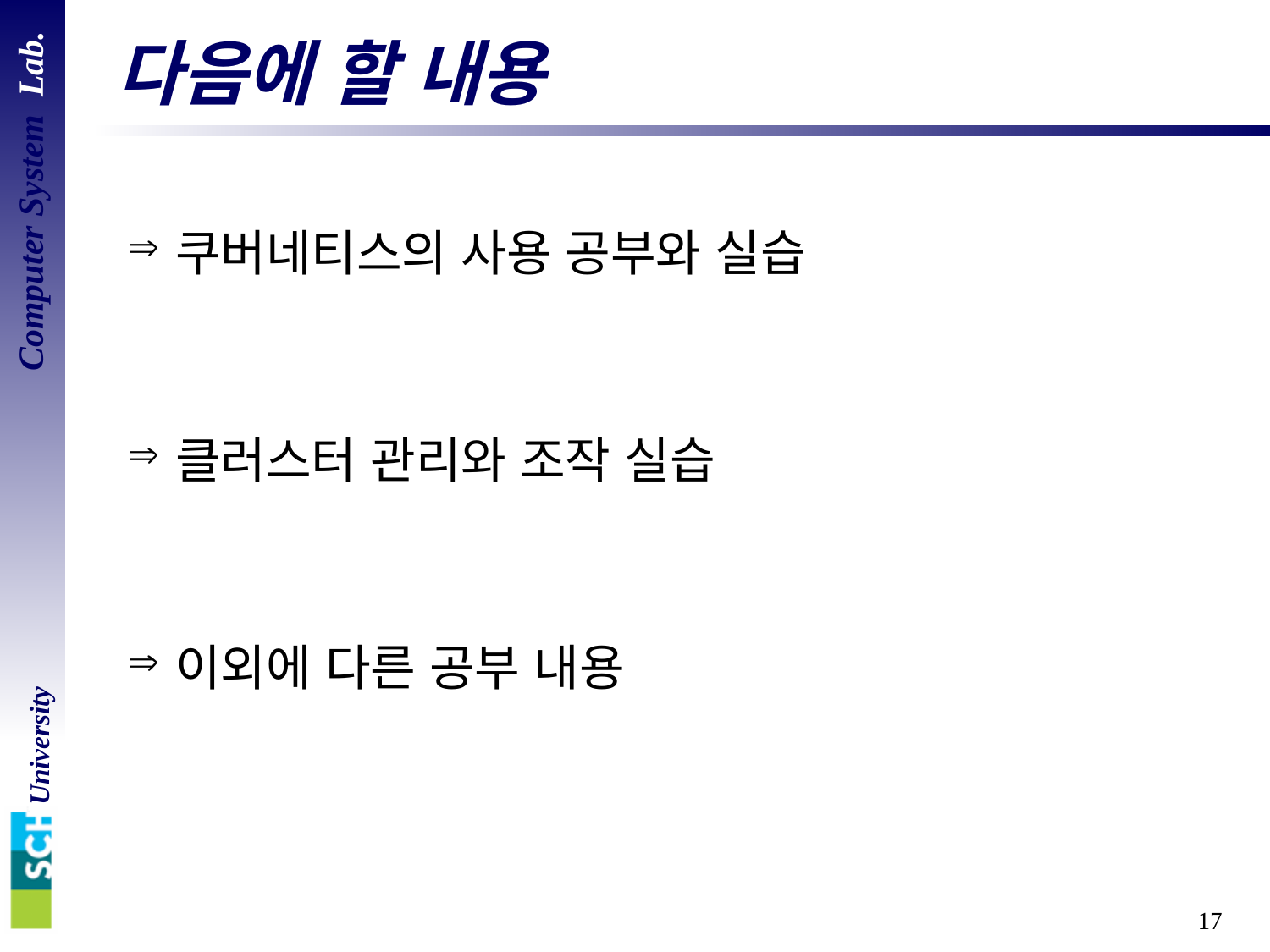

# 다음에 할 내용

쿠버네티스의 사용 공부와 실습

클러스터 관리와 조작 실습

이외에 다른 공부 내용